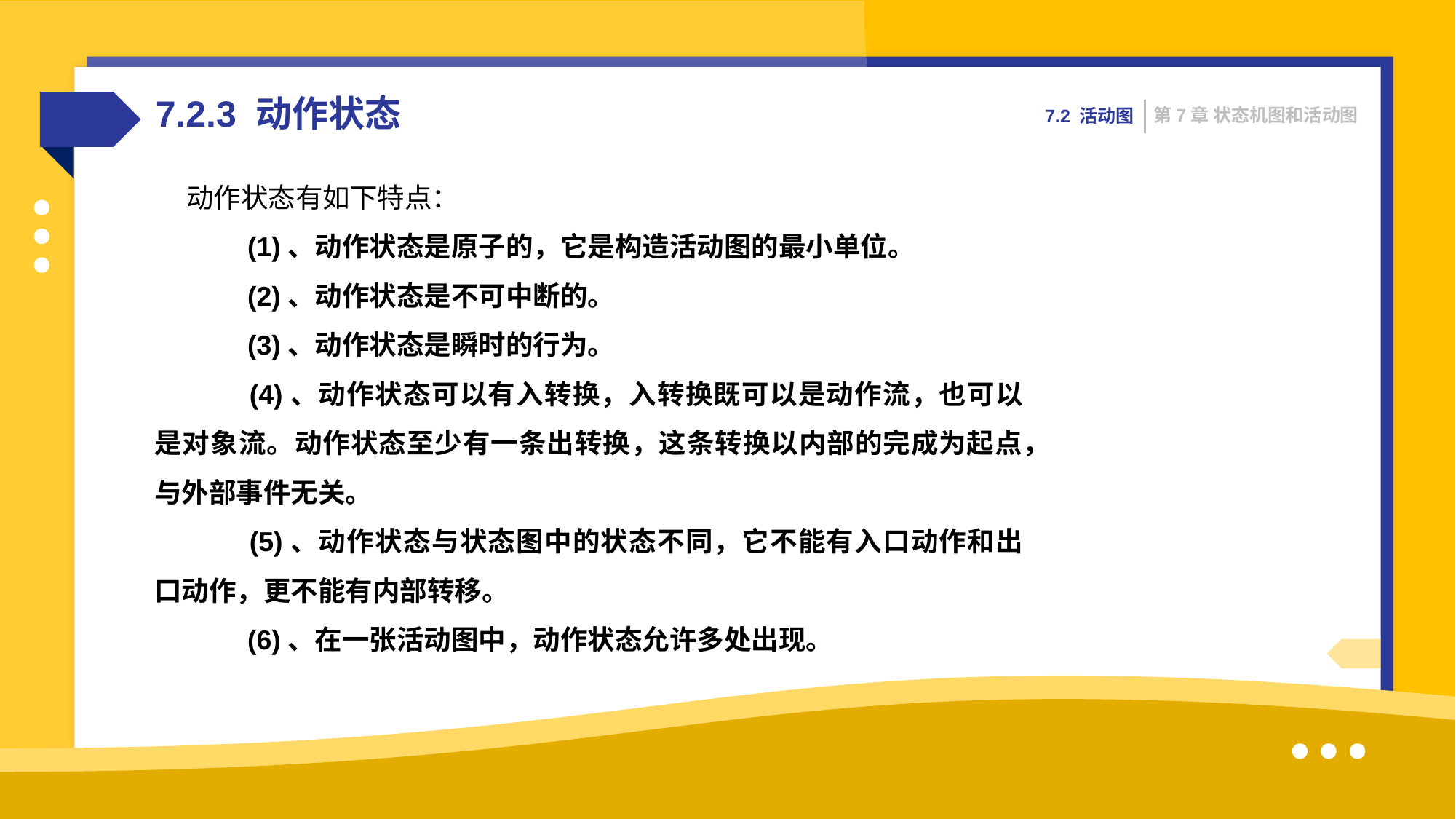

7.2.3 动作状态
第7章 状态机图和活动图
7.2 活动图
动作状态有如下特点：
　　(1)、动作状态是原子的，它是构造活动图的最小单位。
　　(2)、动作状态是不可中断的。
　　(3)、动作状态是瞬时的行为。
　　(4)、动作状态可以有入转换，入转换既可以是动作流，也可以是对象流。动作状态至少有一条出转换，这条转换以内部的完成为起点，与外部事件无关。
　　(5)、动作状态与状态图中的状态不同，它不能有入口动作和出口动作，更不能有内部转移。
　　(6)、在一张活动图中，动作状态允许多处出现。